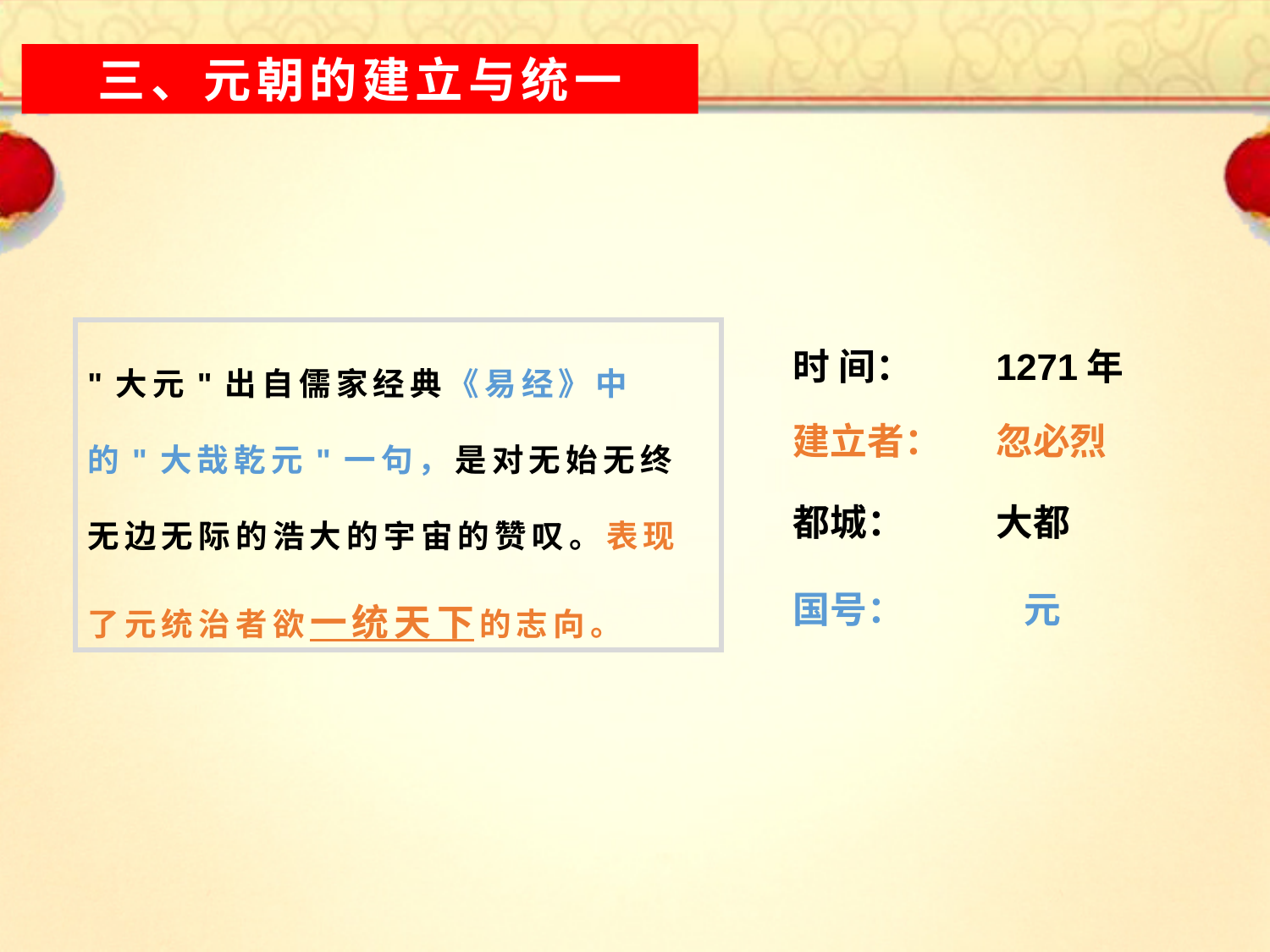

三、元朝的建立与统一
"大元"出自儒家经典《易经》中的"大哉乾元"一句，是对无始无终无边无际的浩大的宇宙的赞叹。表现了元统治者欲一统天下的志向。
1271年
时 间：
建立者：
忽必烈
都城：
大都
国号：
元